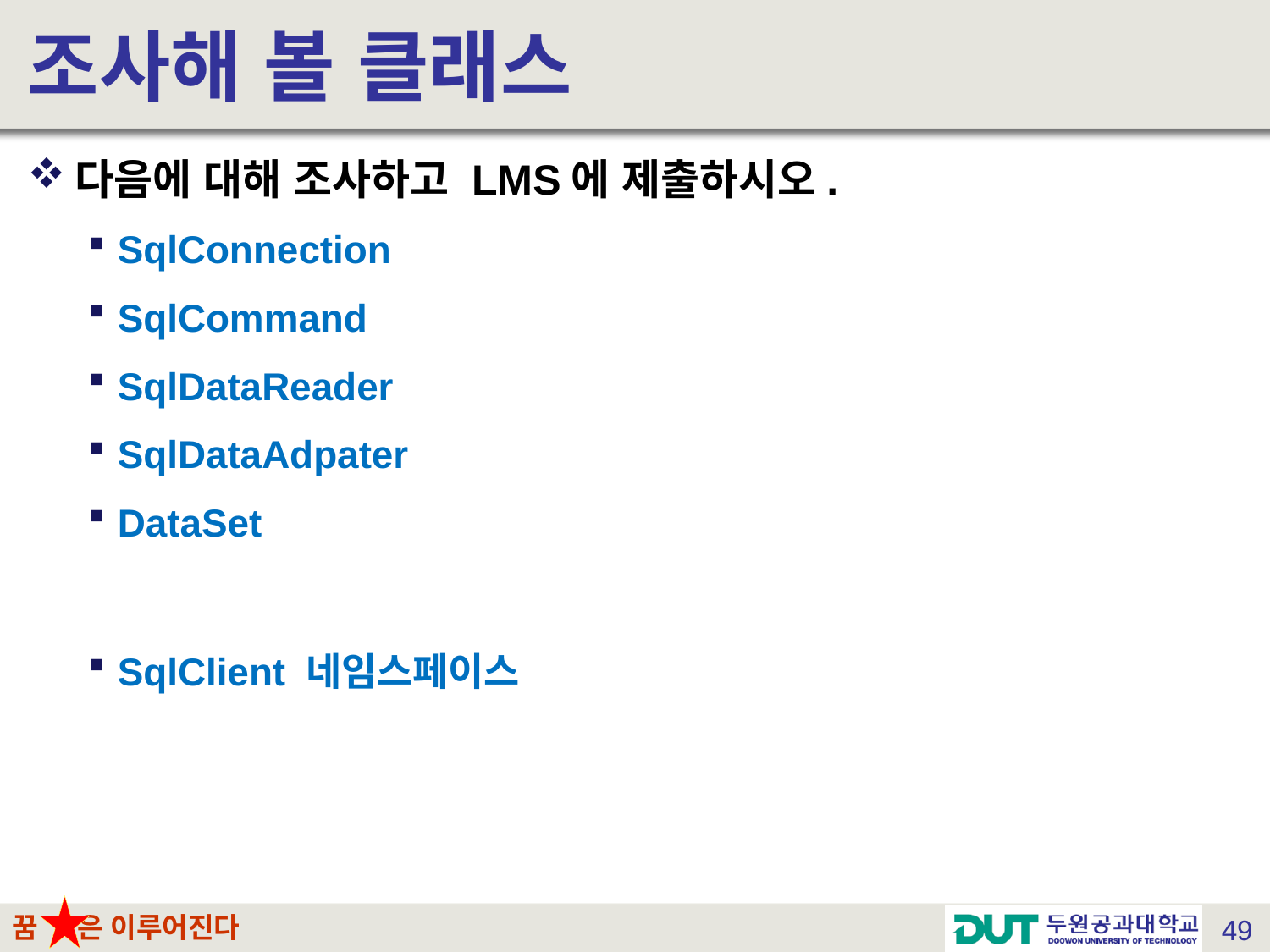

# 조사해 볼 클래스
다음에 대해 조사하고 LMS에 제출하시오.
SqlConnection
SqlCommand
SqlDataReader
SqlDataAdpater
DataSet

SqlClient 네임스페이스